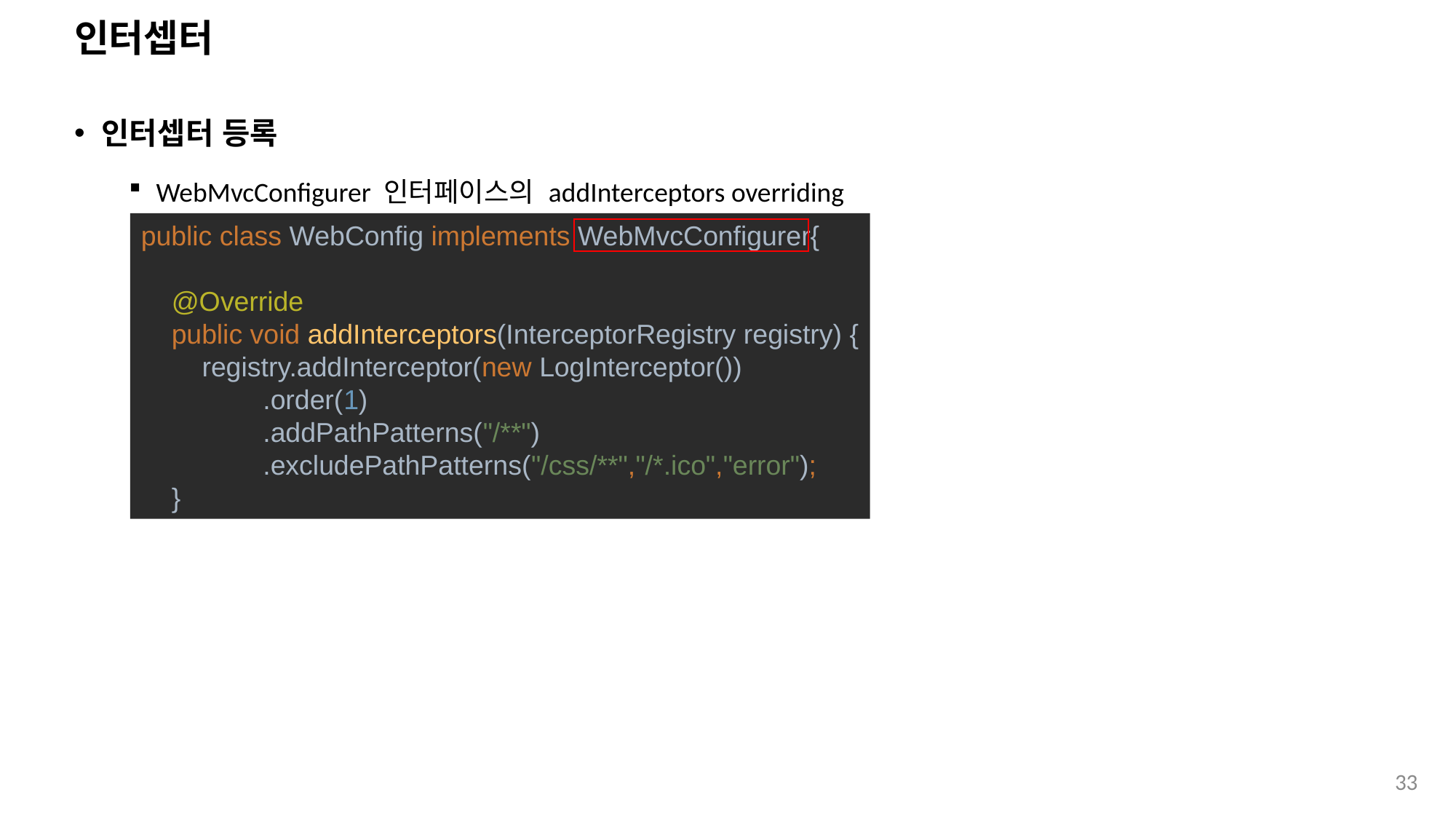

# 인터셉터
인터셉터 등록
WebMvcConfigurer 인터페이스의 addInterceptors overriding

public class WebConfig implements WebMvcConfigurer{
    @Override
    public void addInterceptors(InterceptorRegistry registry) {
        registry.addInterceptor(new LogInterceptor())
                .order(1)
                .addPathPatterns("/**")
                .excludePathPatterns("/css/**","/*.ico","error");
    }

33